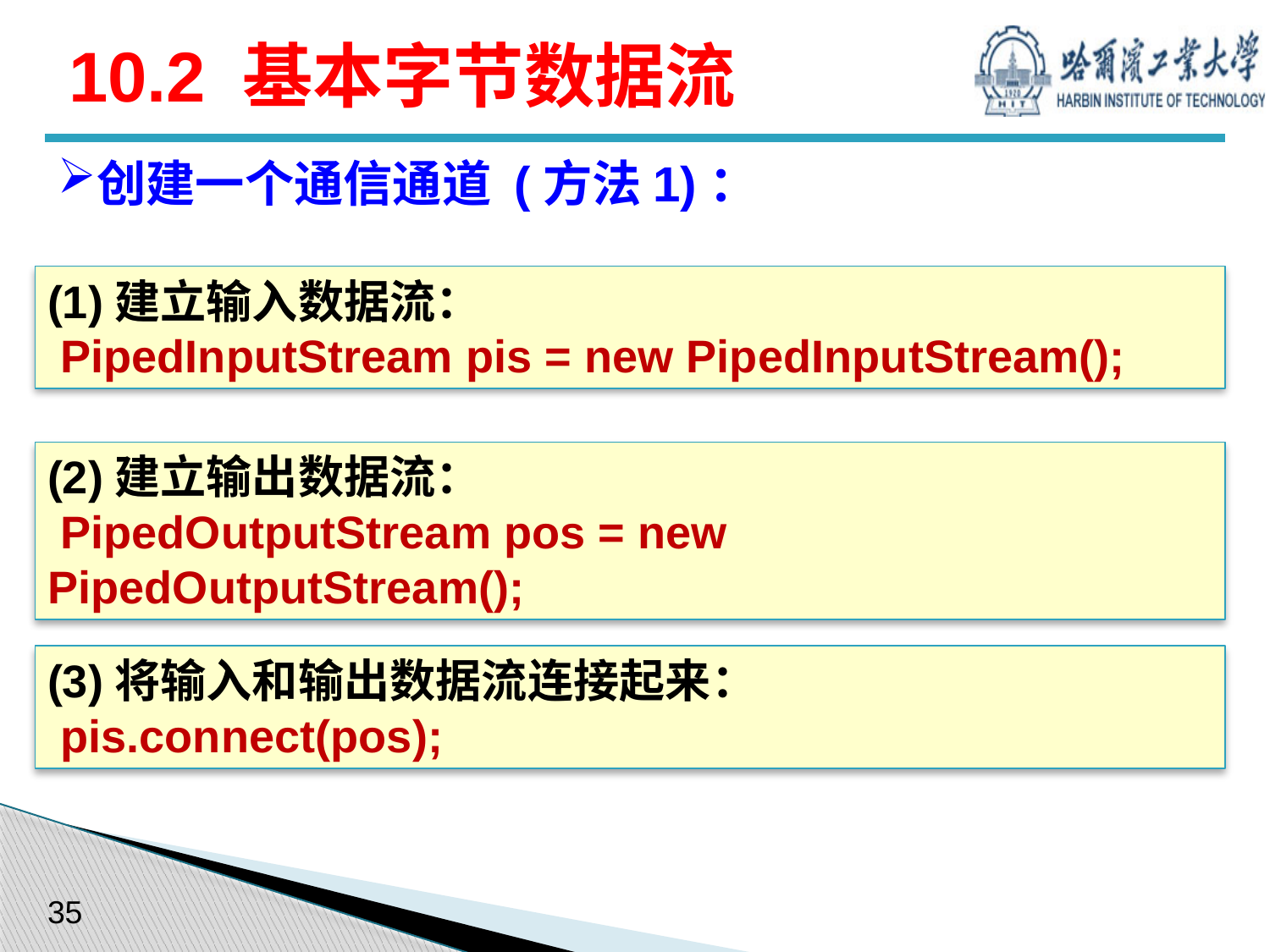

# 10.2 基本字节数据流
创建一个通信通道 (方法1)：
(1)建立输入数据流：
 PipedInputStream pis = new PipedInputStream();
(2)建立输出数据流：
 PipedOutputStream pos = new PipedOutputStream();
(3)将输入和输出数据流连接起来：
 pis.connect(pos);